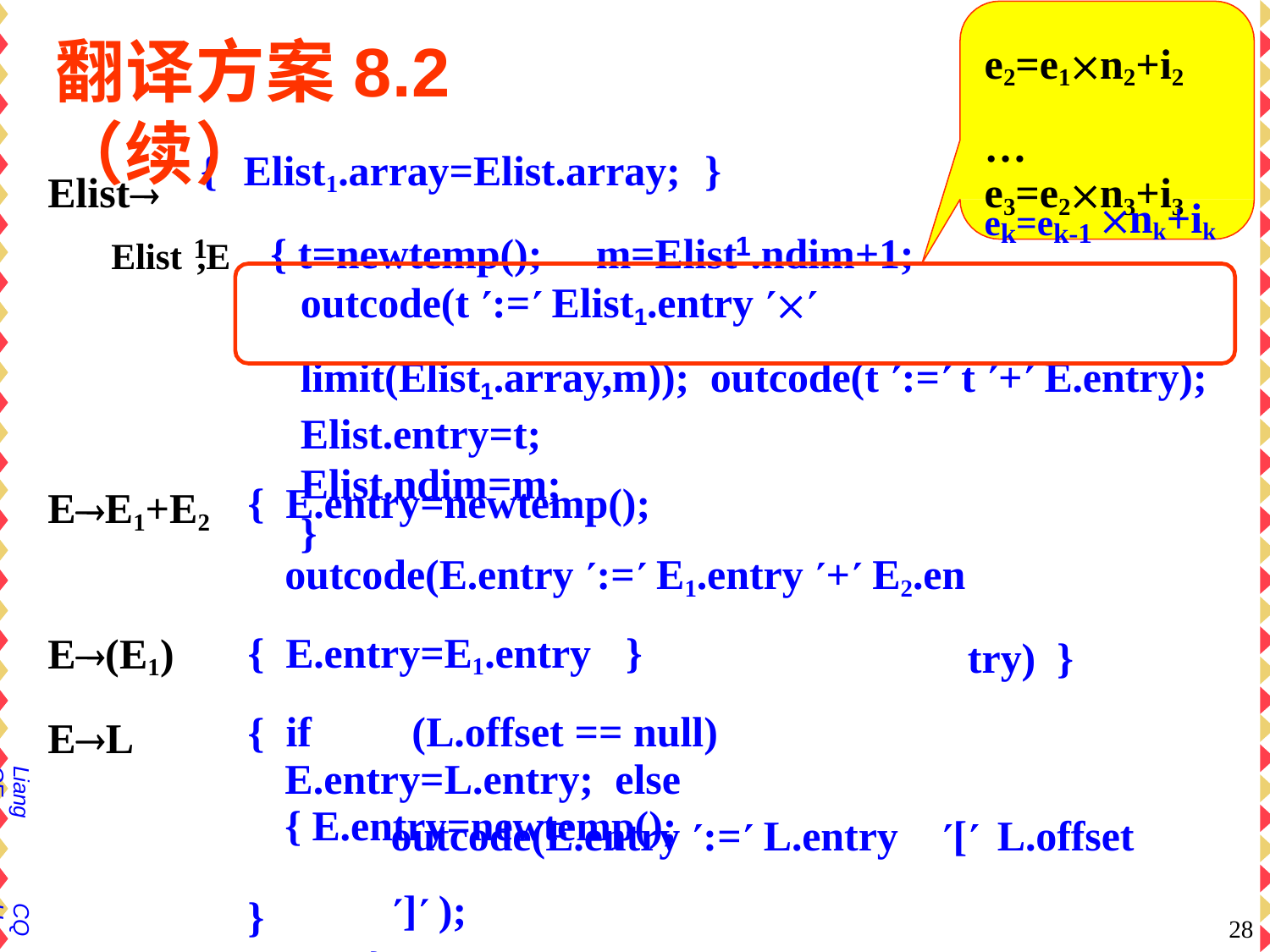

# e2=e1×n2+i2  e3=e2×n3+i3
翻译方案8.2（续）
…
{	Elist1.array=Elist.array;	}
Elist→
×nk+ik
ek=ek-1
Elist ,E	{ t=newtemp();	m=Elist .ndim+1;
1
1
outcode(t ′:=′ Elist1.entry ′×′ limit(Elist1.array,m));  outcode(t ′:=′ t ′+′ E.entry);
Elist.entry=t;  Elist.ndim=m;	}

try)	}

| E→E1+E2 | { | E.entry=newtemp(); |
| --- | --- | --- |
|  |  | outcode(E.entry ′:=′ E1.entry ′+′ E2.en |
| E→(E1) | { | E.entry=E1.entry } |
| E→L | { | if (L.offset == null) E.entry=L.entry; else { E.entry=newtemp(); |
Liang GE
outcode(E.entry ′:=′ L.entry	′[′	L.offset	′]′ );
}
}
CQU
28